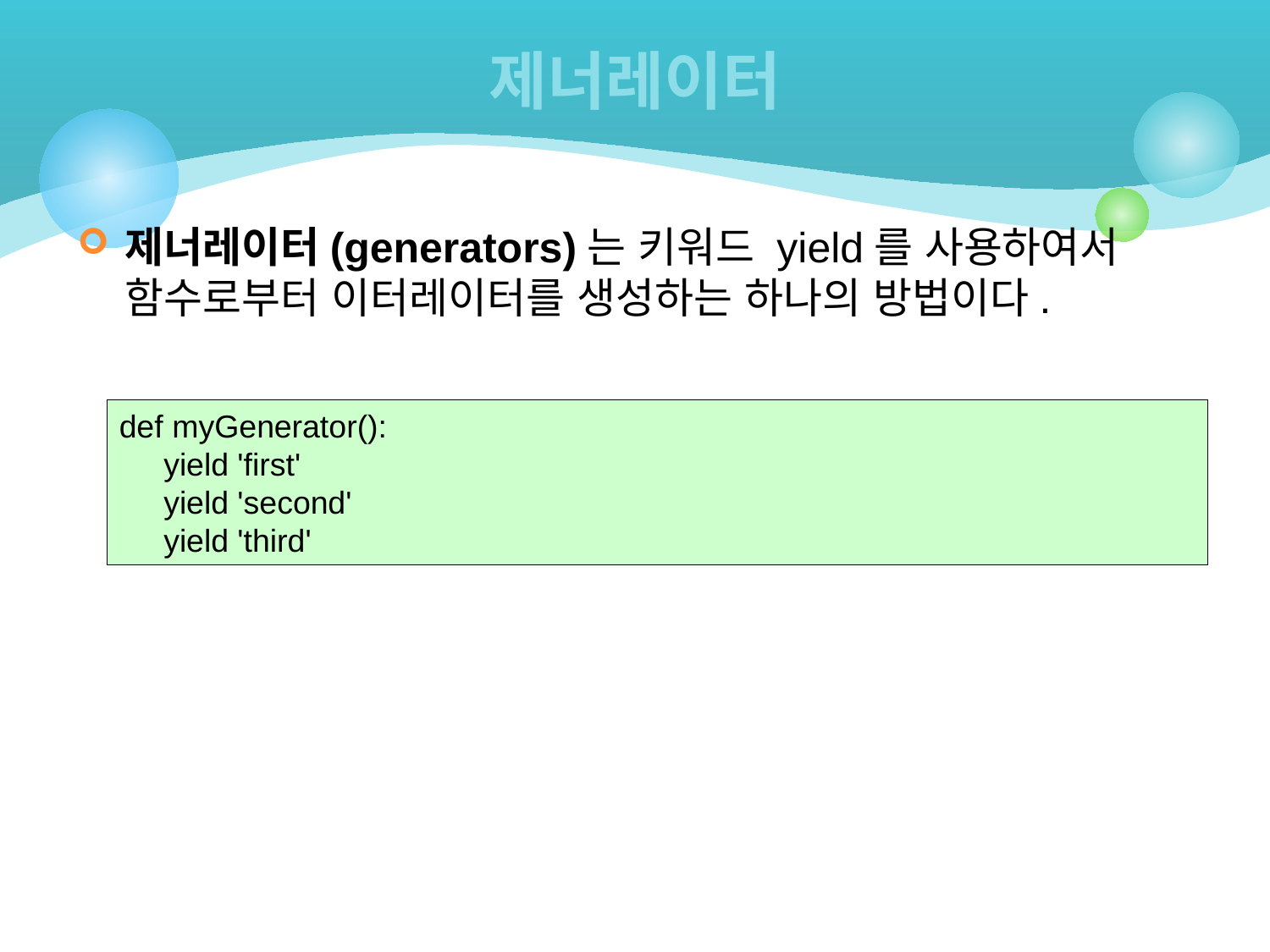

# 제너레이터
제너레이터(generators)는 키워드 yield를 사용하여서 함수로부터 이터레이터를 생성하는 하나의 방법이다.

def myGenerator():
     yield 'first'
     yield 'second'
     yield 'third'